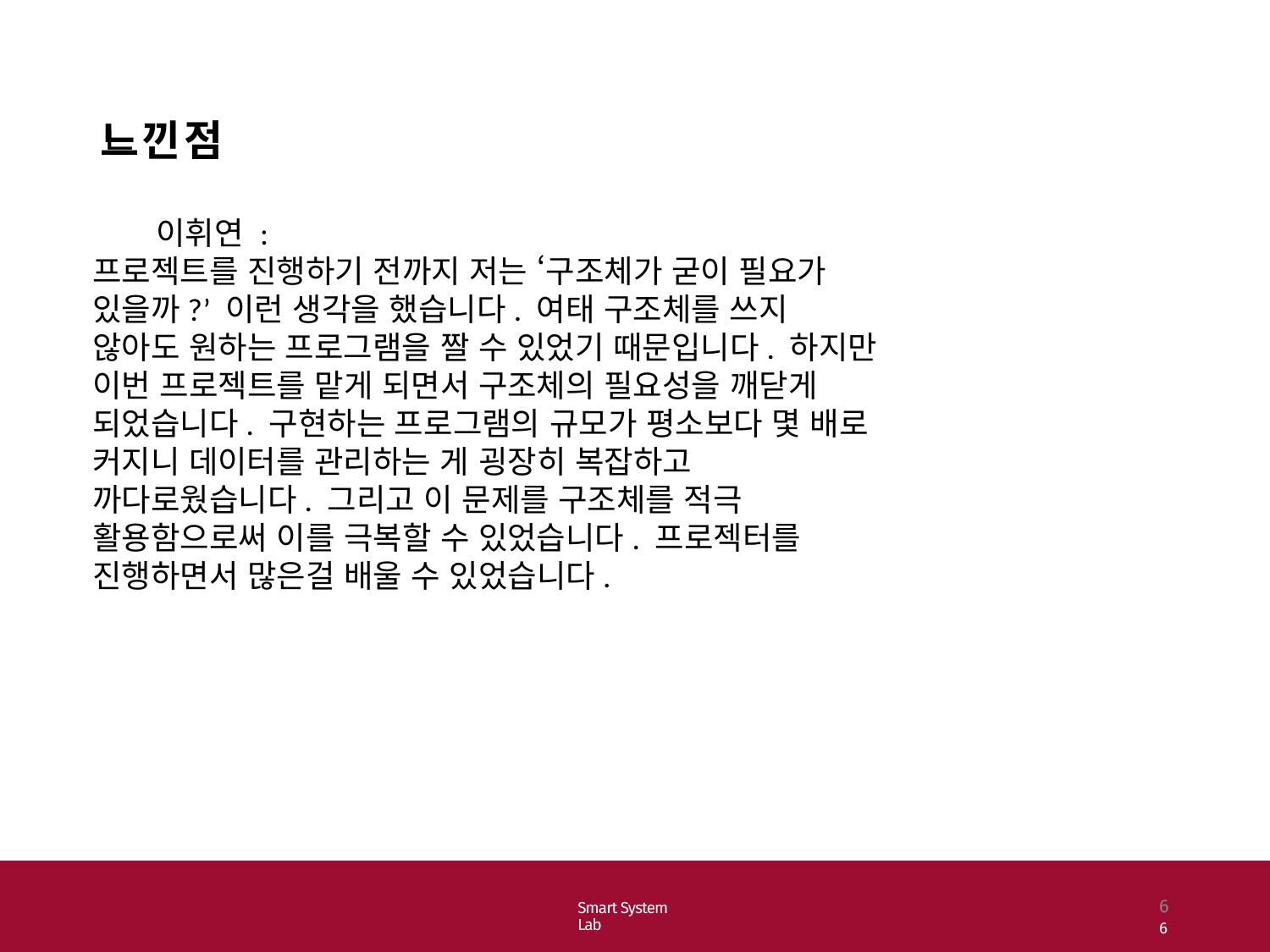

# ㄴ
느낀점
이휘연 :
프로젝트를 진행하기 전까지 저는 ‘구조체가 굳이 필요가 있을까?’ 이런 생각을 했습니다. 여태 구조체를 쓰지 않아도 원하는 프로그램을 짤 수 있었기 때문입니다. 하지만 이번 프로젝트를 맡게 되면서 구조체의 필요성을 깨닫게 되었습니다. 구현하는 프로그램의 규모가 평소보다 몇 배로 커지니 데이터를 관리하는 게 굉장히 복잡하고 까다로웠습니다. 그리고 이 문제를 구조체를 적극 활용함으로써 이를 극복할 수 있었습니다. 프로젝터를 진행하면서 많은걸 배울 수 있었습니다.
66
Smart System Lab